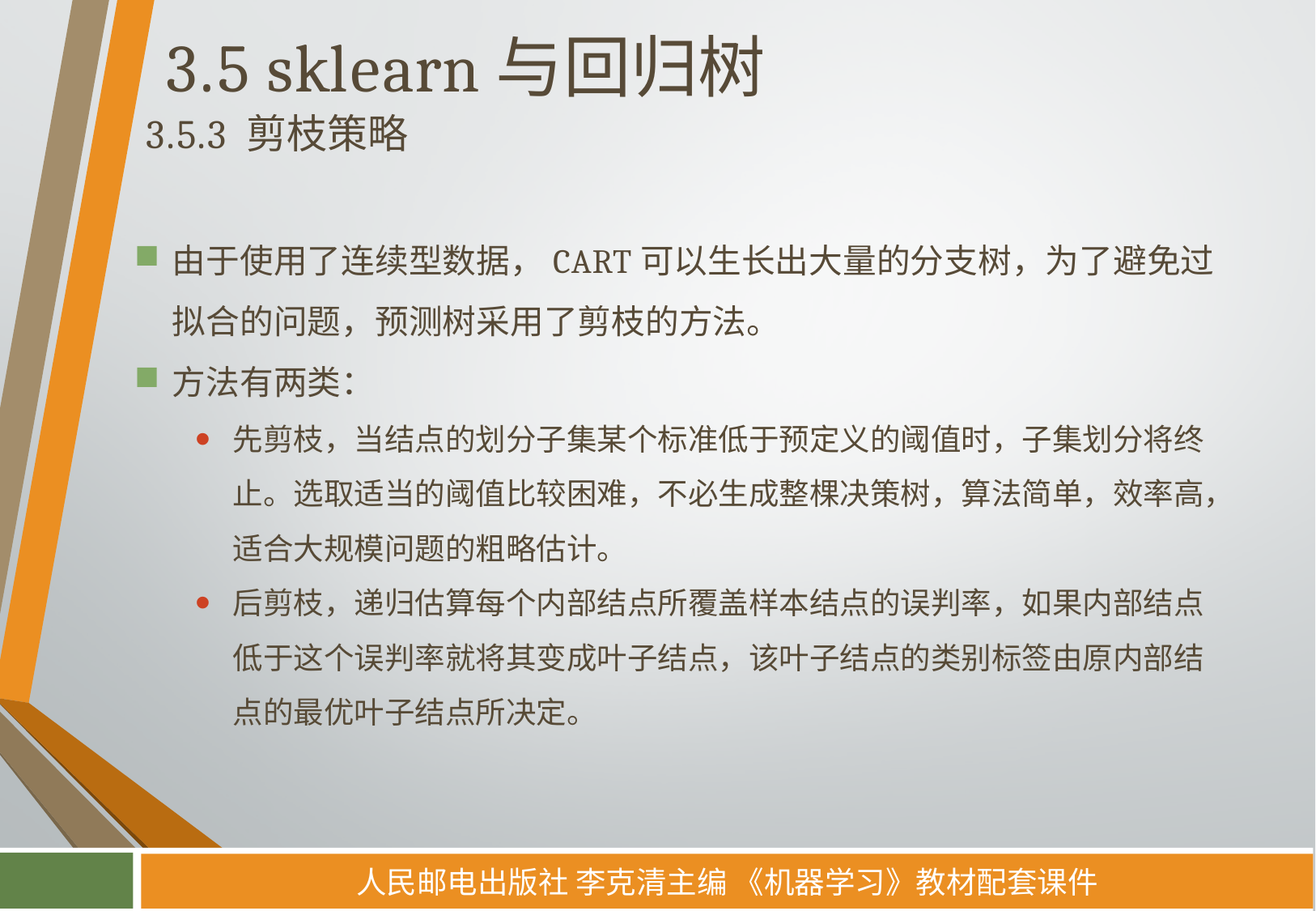

# 3.5 sklearn与回归树
3.5.3 剪枝策略
由于使用了连续型数据，CART可以生长出大量的分支树，为了避免过拟合的问题，预测树采用了剪枝的方法。
方法有两类：
先剪枝，当结点的划分子集某个标准低于预定义的阈值时，子集划分将终止。选取适当的阈值比较困难，不必生成整棵决策树，算法简单，效率高，适合大规模问题的粗略估计。
后剪枝，递归估算每个内部结点所覆盖样本结点的误判率，如果内部结点低于这个误判率就将其变成叶子结点，该叶子结点的类别标签由原内部结点的最优叶子结点所决定。